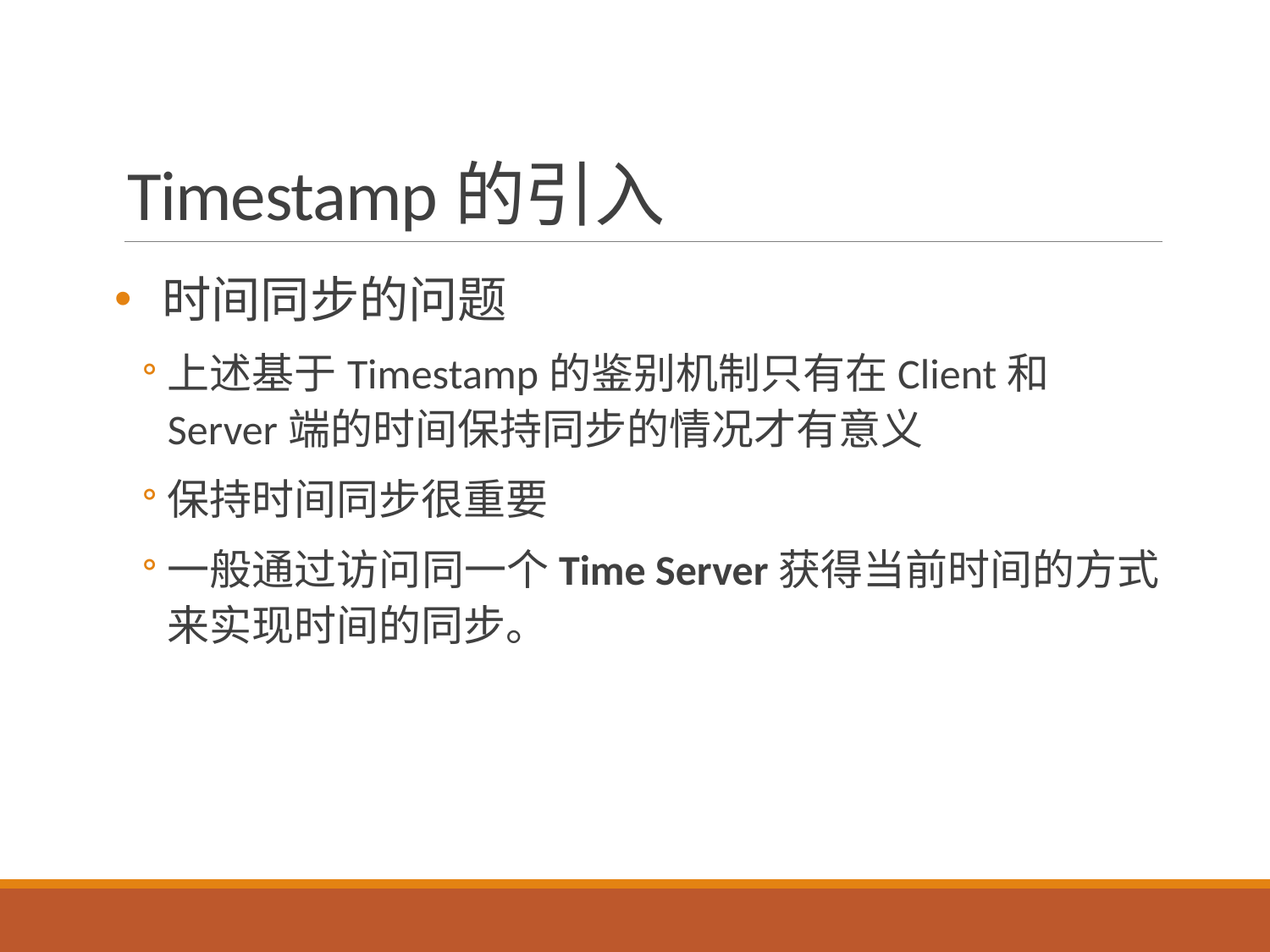

# Timestamp的引入
时间同步的问题
上述基于Timestamp的鉴别机制只有在Client和Server端的时间保持同步的情况才有意义
保持时间同步很重要
一般通过访问同一个Time Server获得当前时间的方式来实现时间的同步。